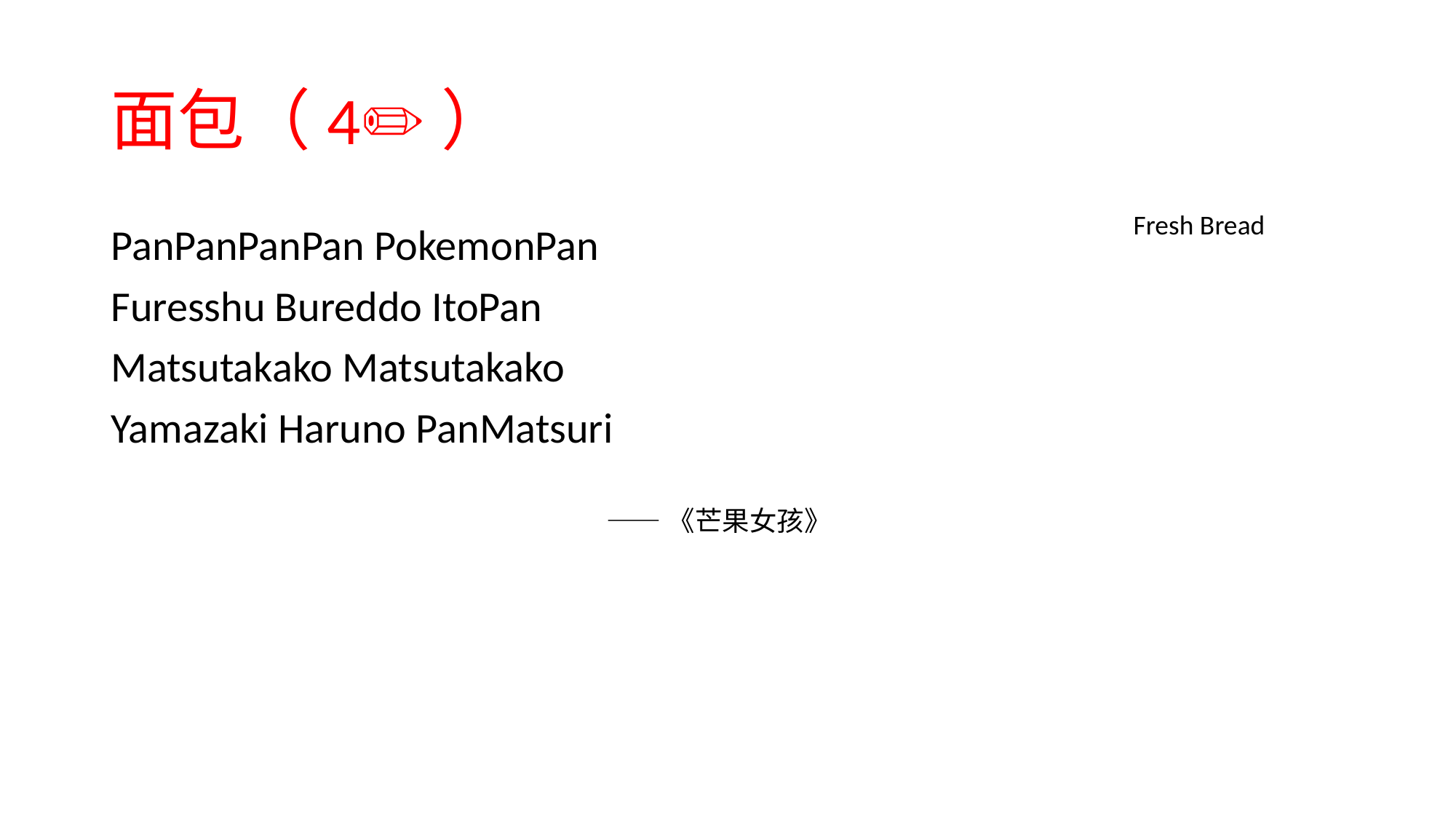

# 面包（4✏️）
Fresh Bread
PanPanPanPan PokemonPan
Furesshu Bureddo ItoPan
Matsutakako Matsutakako
Yamazaki Haruno PanMatsuri
——《芒果女孩》